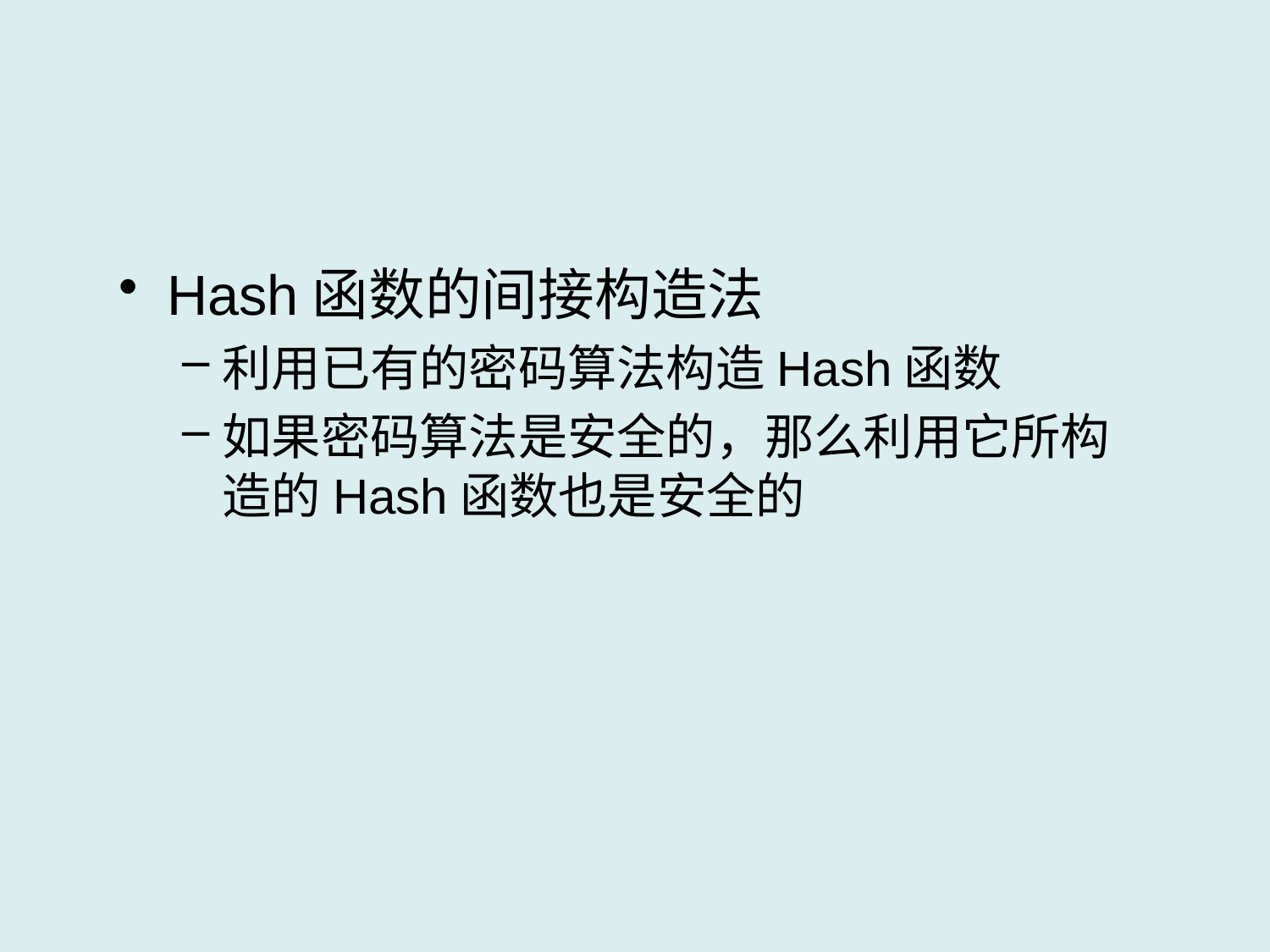

Hash函数的间接构造法
利用已有的密码算法构造Hash函数
如果密码算法是安全的，那么利用它所构造的Hash函数也是安全的